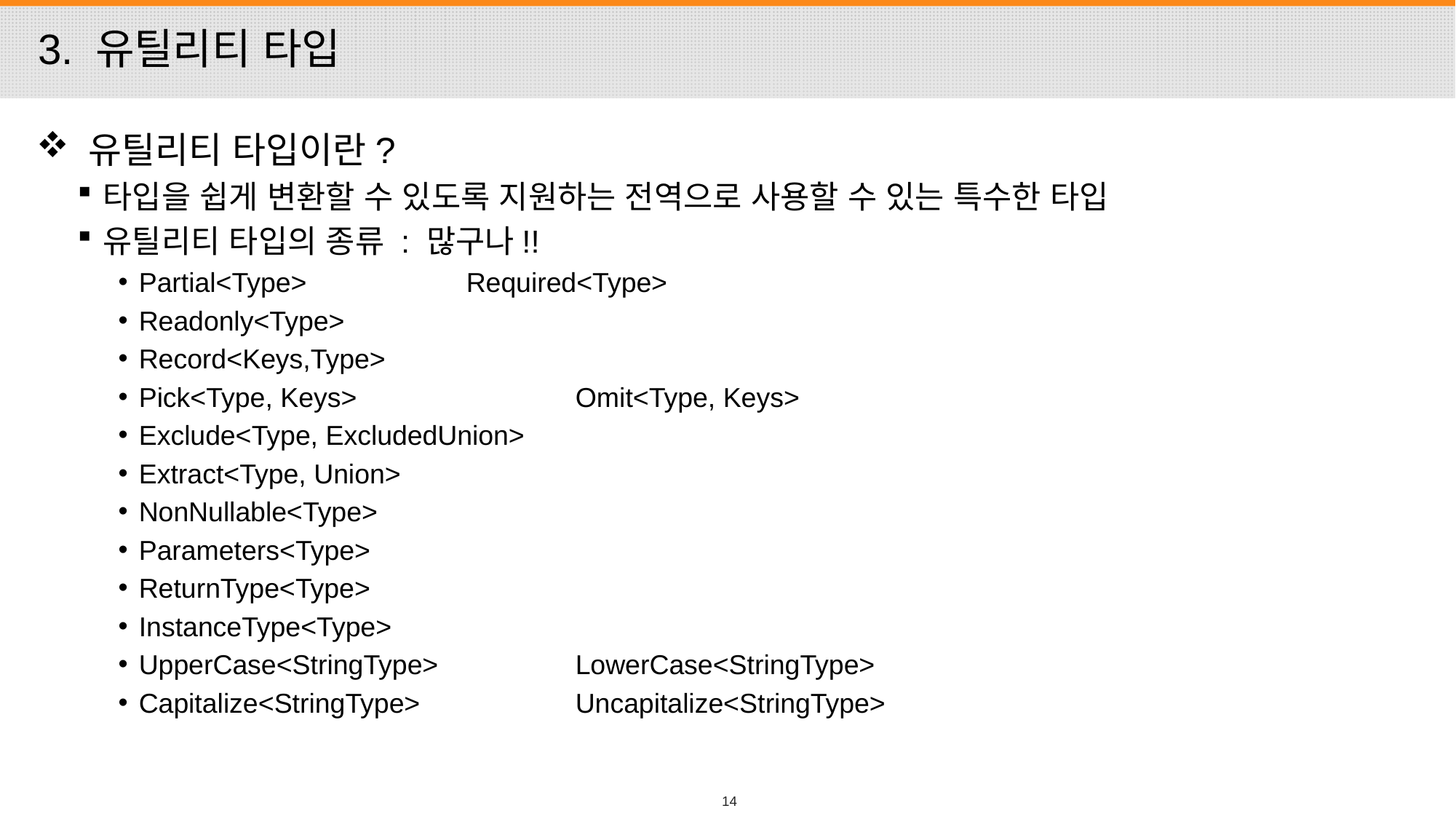

# 3. 유틸리티 타입
 유틸리티 타입이란?
타입을 쉽게 변환할 수 있도록 지원하는 전역으로 사용할 수 있는 특수한 타입
유틸리티 타입의 종류 : 많구나!!
Partial<Type>		Required<Type>
Readonly<Type>
Record<Keys,Type>
Pick<Type, Keys>		Omit<Type, Keys>
Exclude<Type, ExcludedUnion>
Extract<Type, Union>
NonNullable<Type>
Parameters<Type>
ReturnType<Type>
InstanceType<Type>
UpperCase<StringType>		LowerCase<StringType>
Capitalize<StringType>		Uncapitalize<StringType>